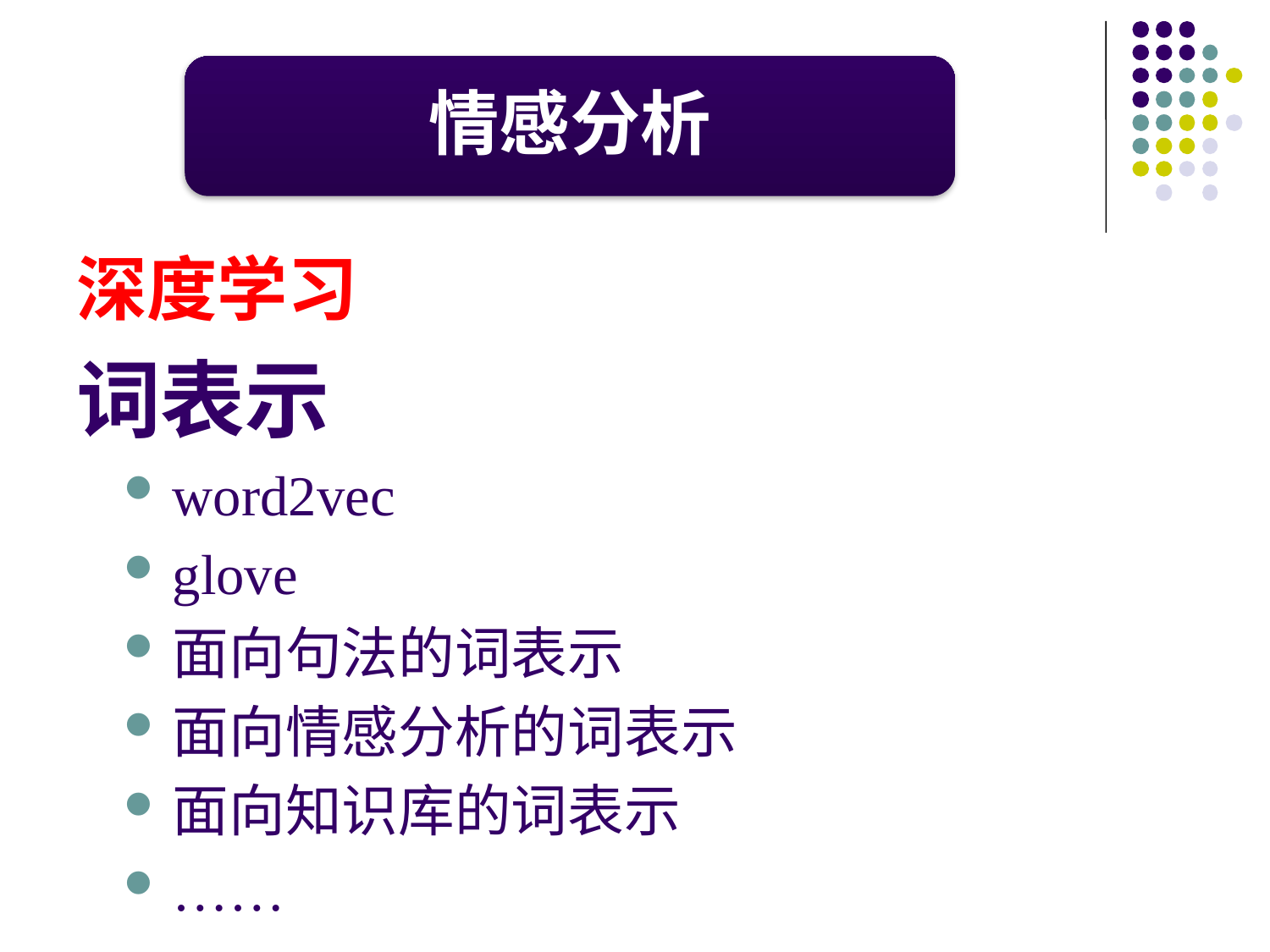

深度学习
词表示
word2vec
glove
面向句法的词表示
面向情感分析的词表示
面向知识库的词表示
……

情感分析